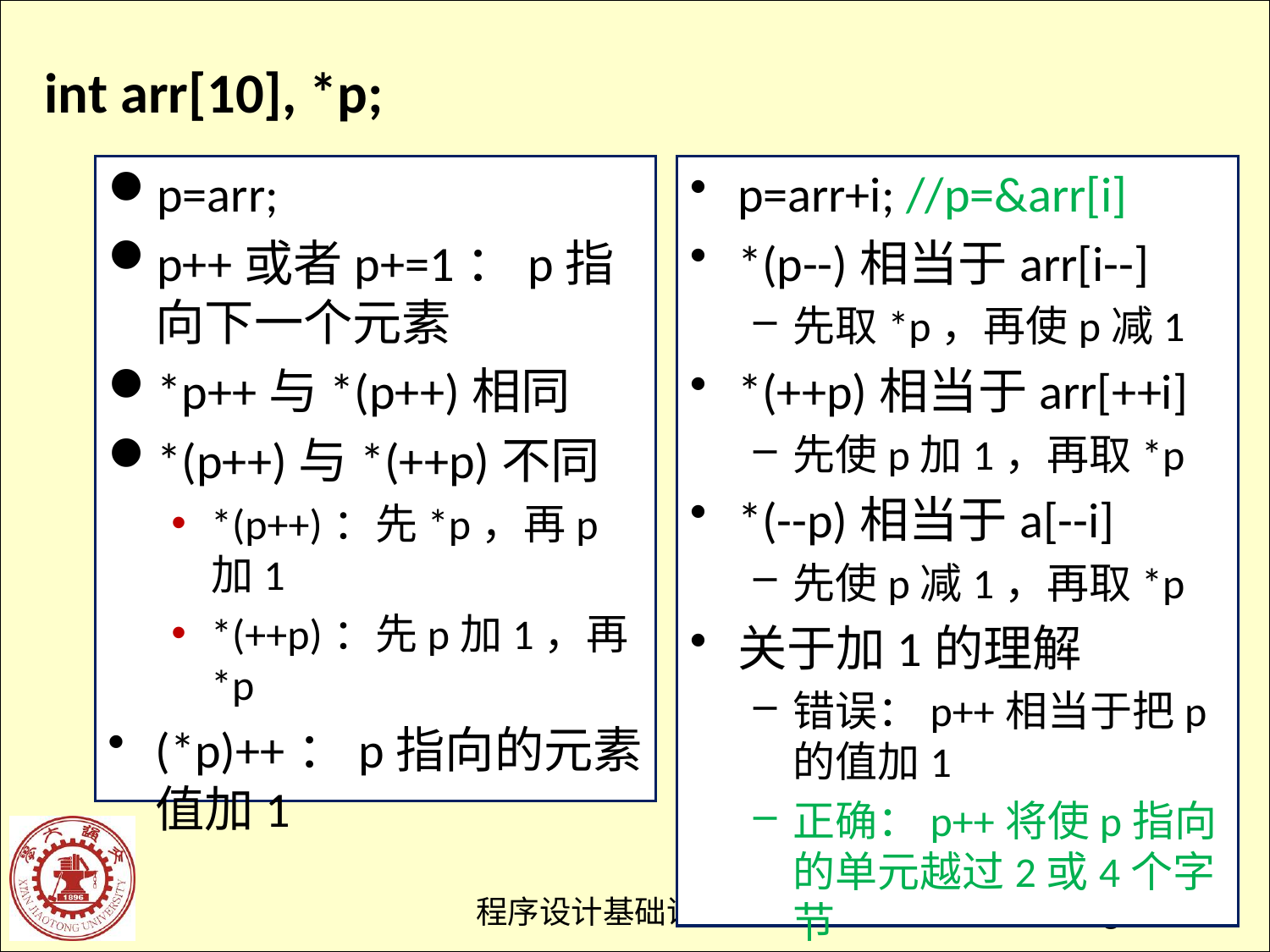

# int arr[10], *p;
p=arr;
p++或者p+=1：p指向下一个元素
*p++与*(p++)相同
*(p++)与*(++p)不同
*(p++)：先*p，再p加1
*(++p)：先p加1，再*p
(*p)++：p指向的元素值加1
p=arr+i; //p=&arr[i]
*(p--)相当于arr[i--]
先取*p，再使p减1
*(++p)相当于arr[++i]
先使p加1，再取*p
*(--p)相当于a[--i]
先使p减1，再取*p
关于加1的理解
错误：p++相当于把p的值加1
正确：p++将使p指向的单元越过2或4个字节